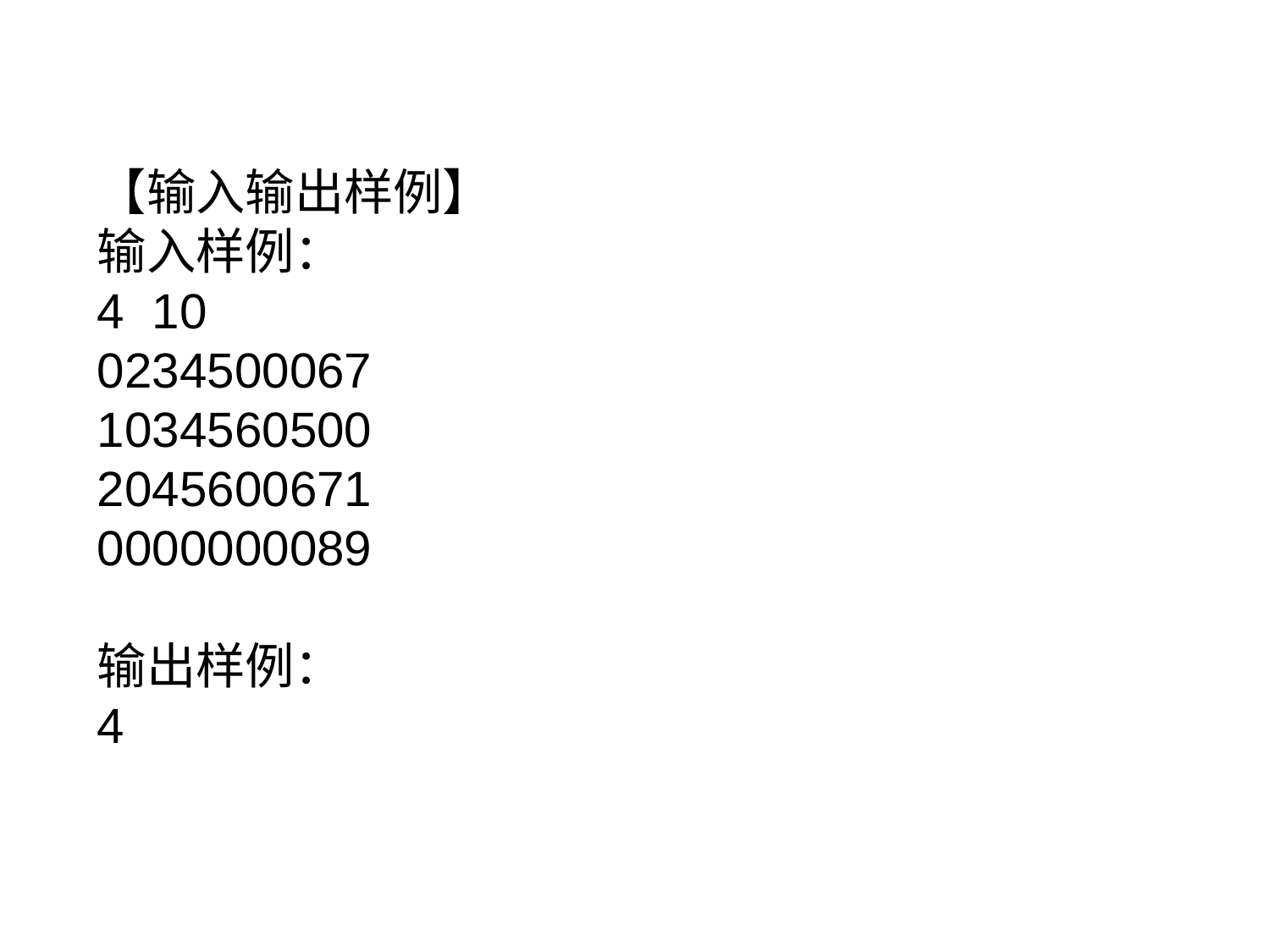

【输入输出样例】
输入样例：
4  10
0234500067
1034560500
2045600671
0000000089

输出样例：
4